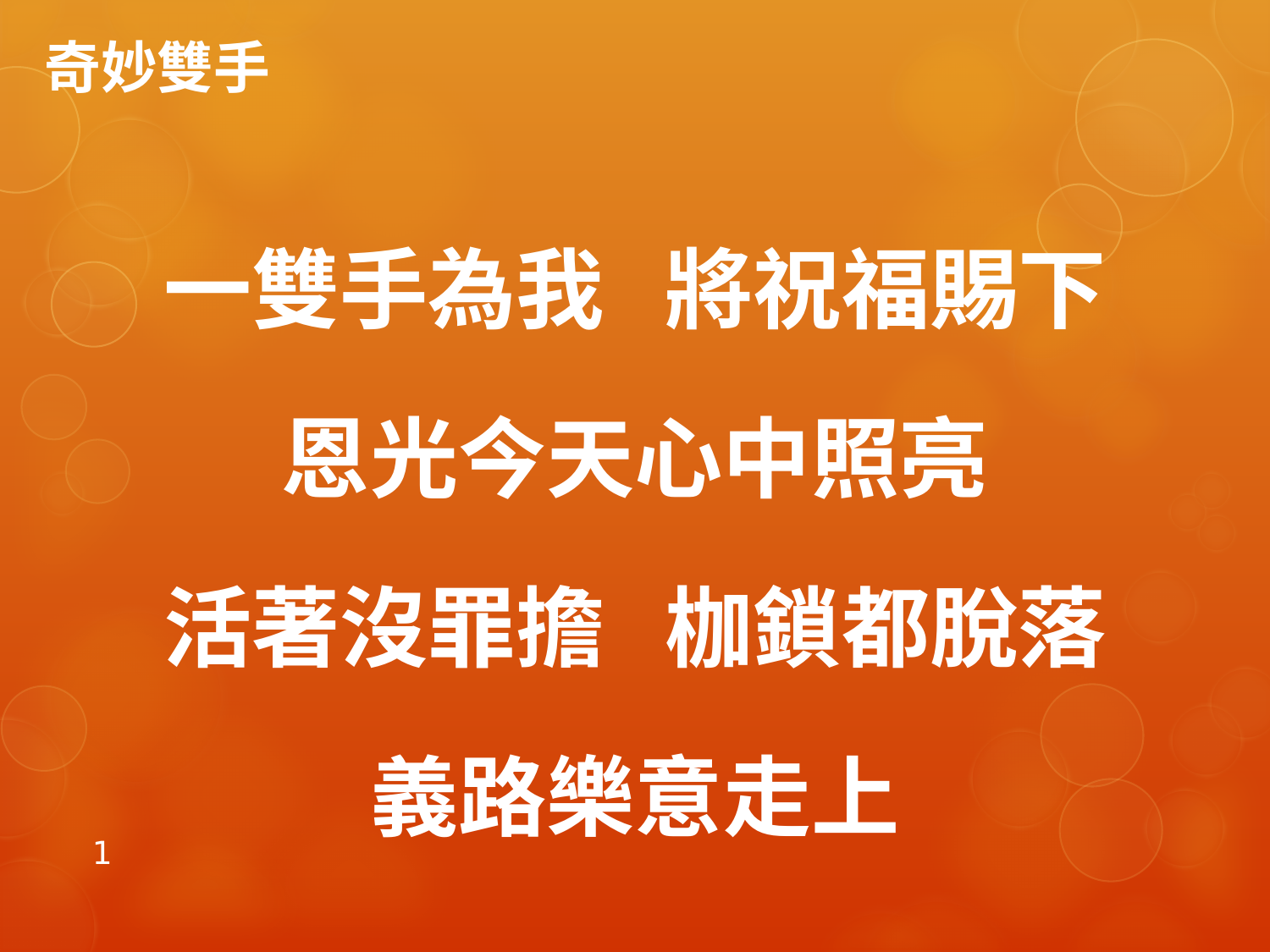

# 奇妙雙手
一雙手為我   將祝福賜下
恩光今天心中照亮
活著沒罪擔   枷鎖都脫落
義路樂意走上
1